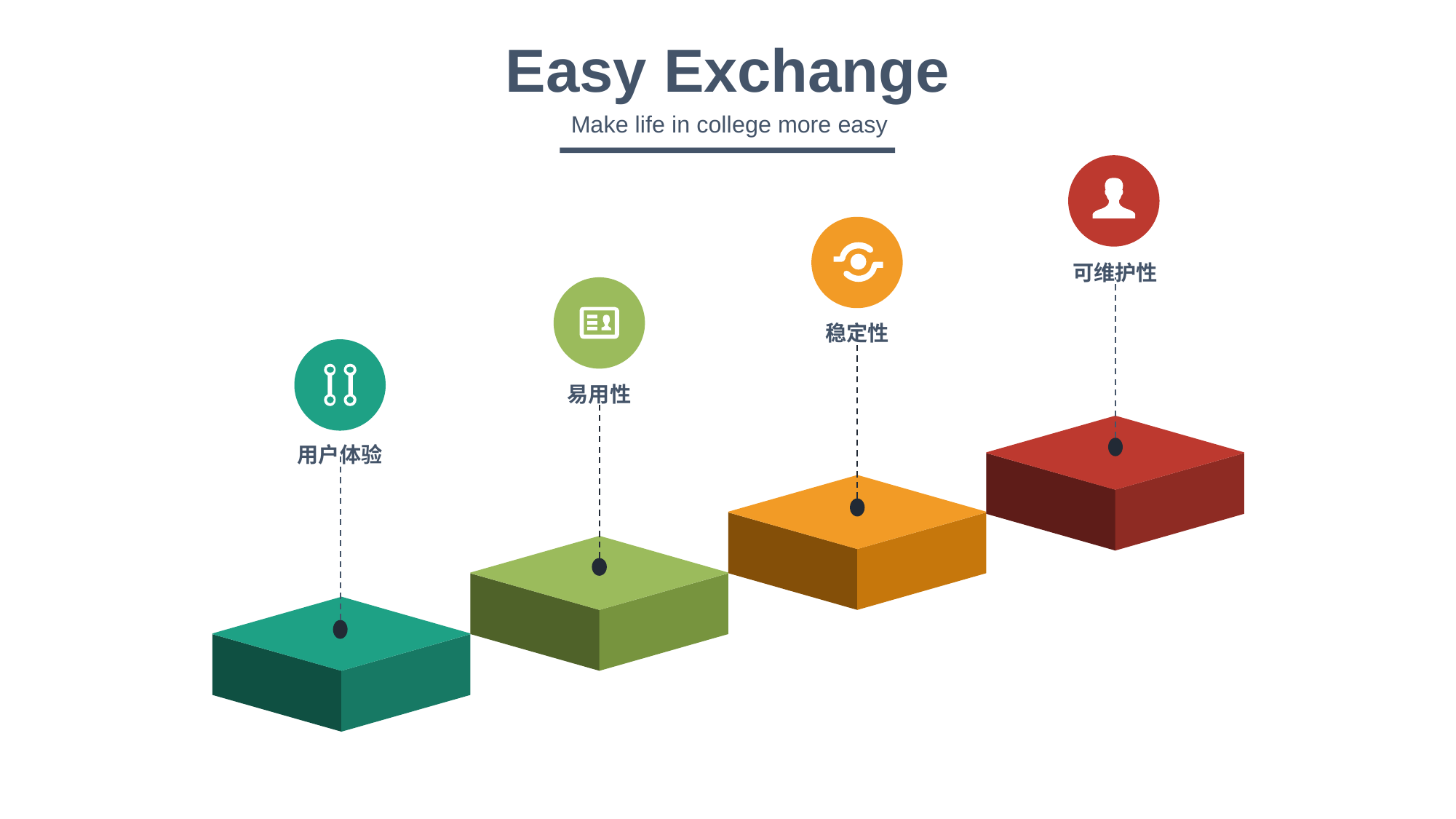

Easy Exchange
Make life in college more easy

可维护性

稳定性

易用性

用户体验